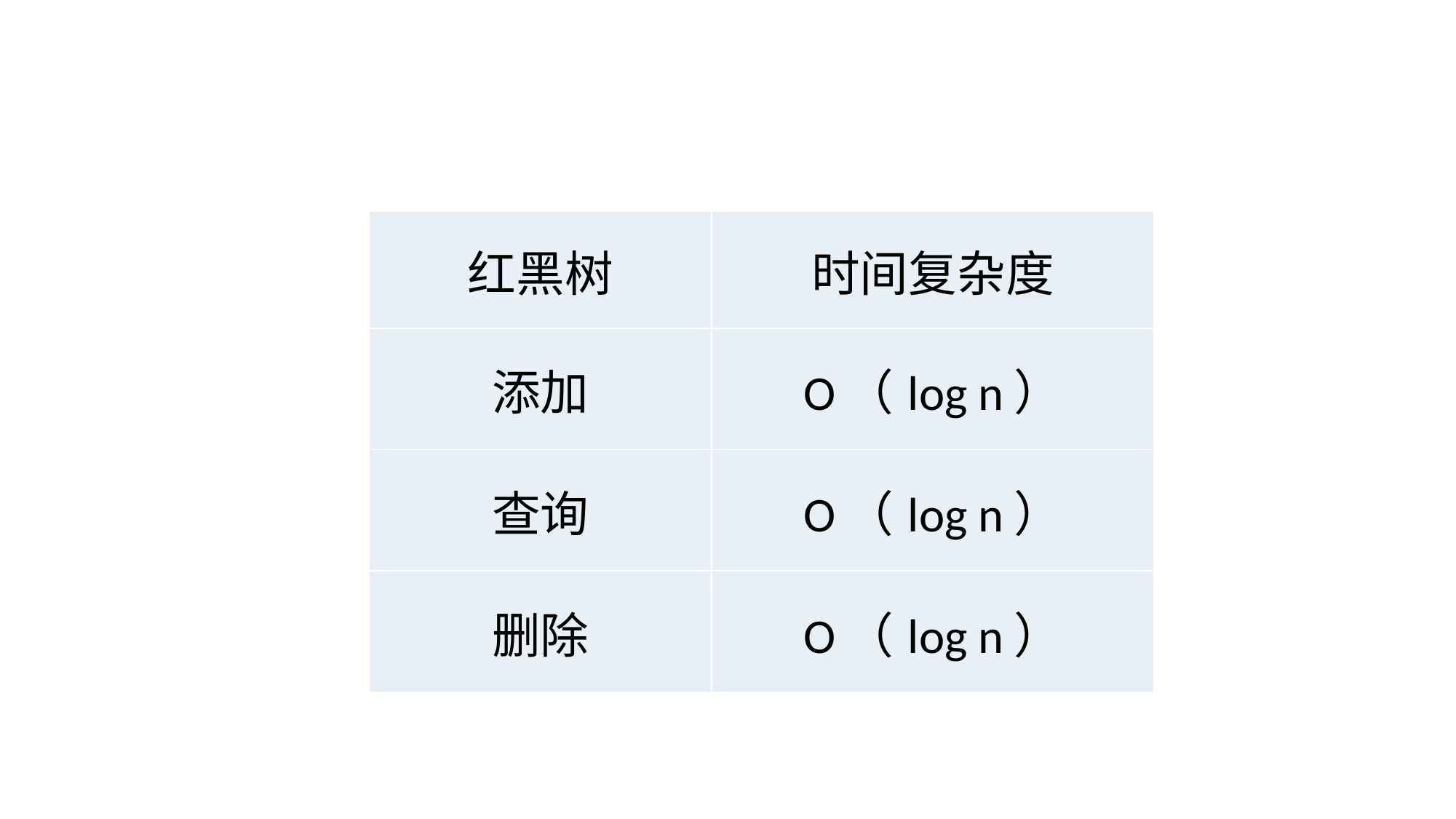

| 红黑树 | 时间复杂度 |
| --- | --- |
| 添加 | O（log n） |
| 查询 | O（log n） |
| 删除 | O（log n） |